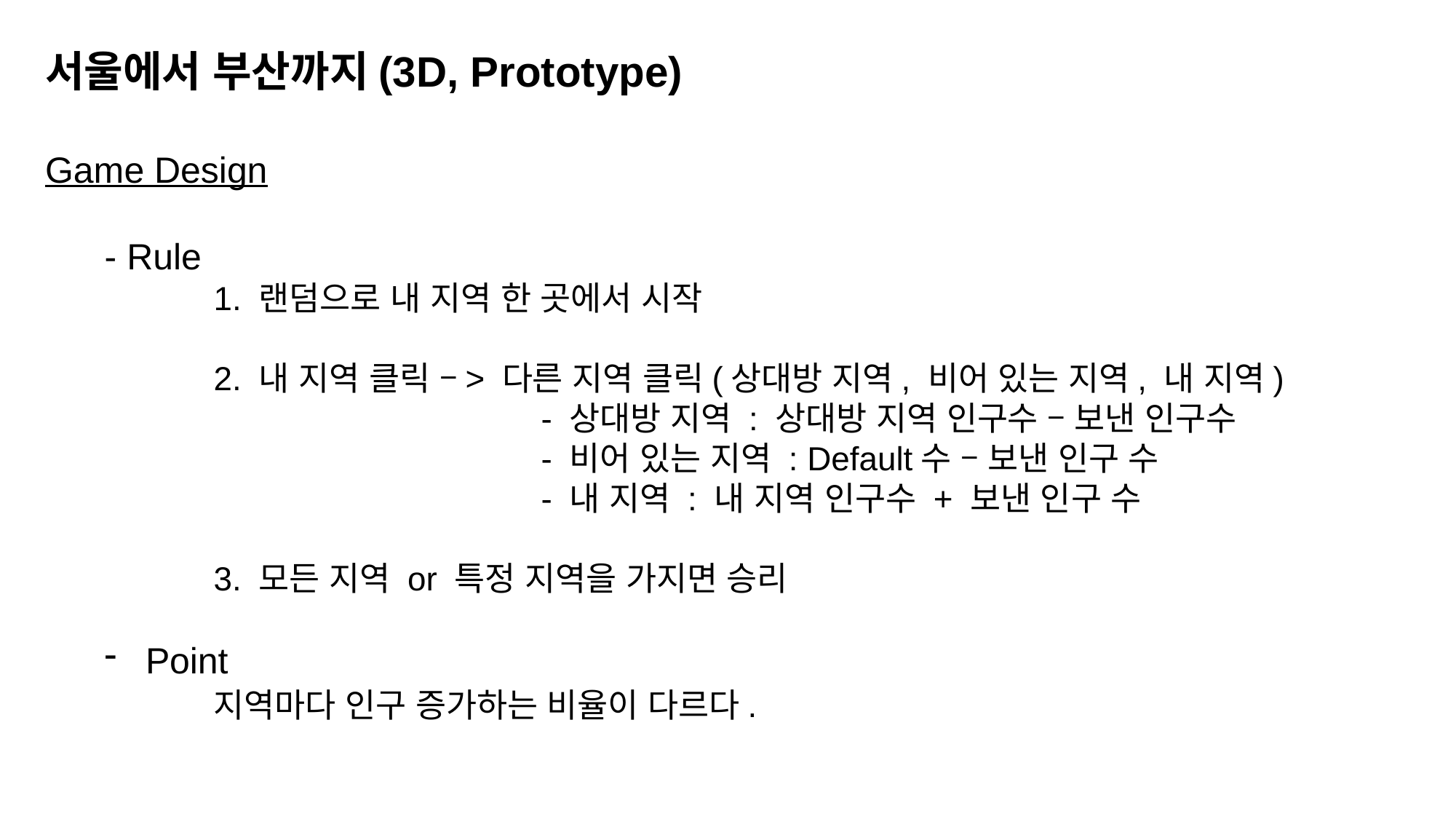

서울에서 부산까지(3D, Prototype)

Game Design
- Rule
	1. 랜덤으로 내 지역 한 곳에서 시작

	2. 내 지역 클릭 –> 다른 지역 클릭(상대방 지역, 비어 있는 지역, 내 지역)
				- 상대방 지역 : 상대방 지역 인구수 – 보낸 인구수
				- 비어 있는 지역 : Default수 – 보낸 인구 수
		  		- 내 지역 : 내 지역 인구수 + 보낸 인구 수

	3. 모든 지역 or 특정 지역을 가지면 승리

Point
	지역마다 인구 증가하는 비율이 다르다.